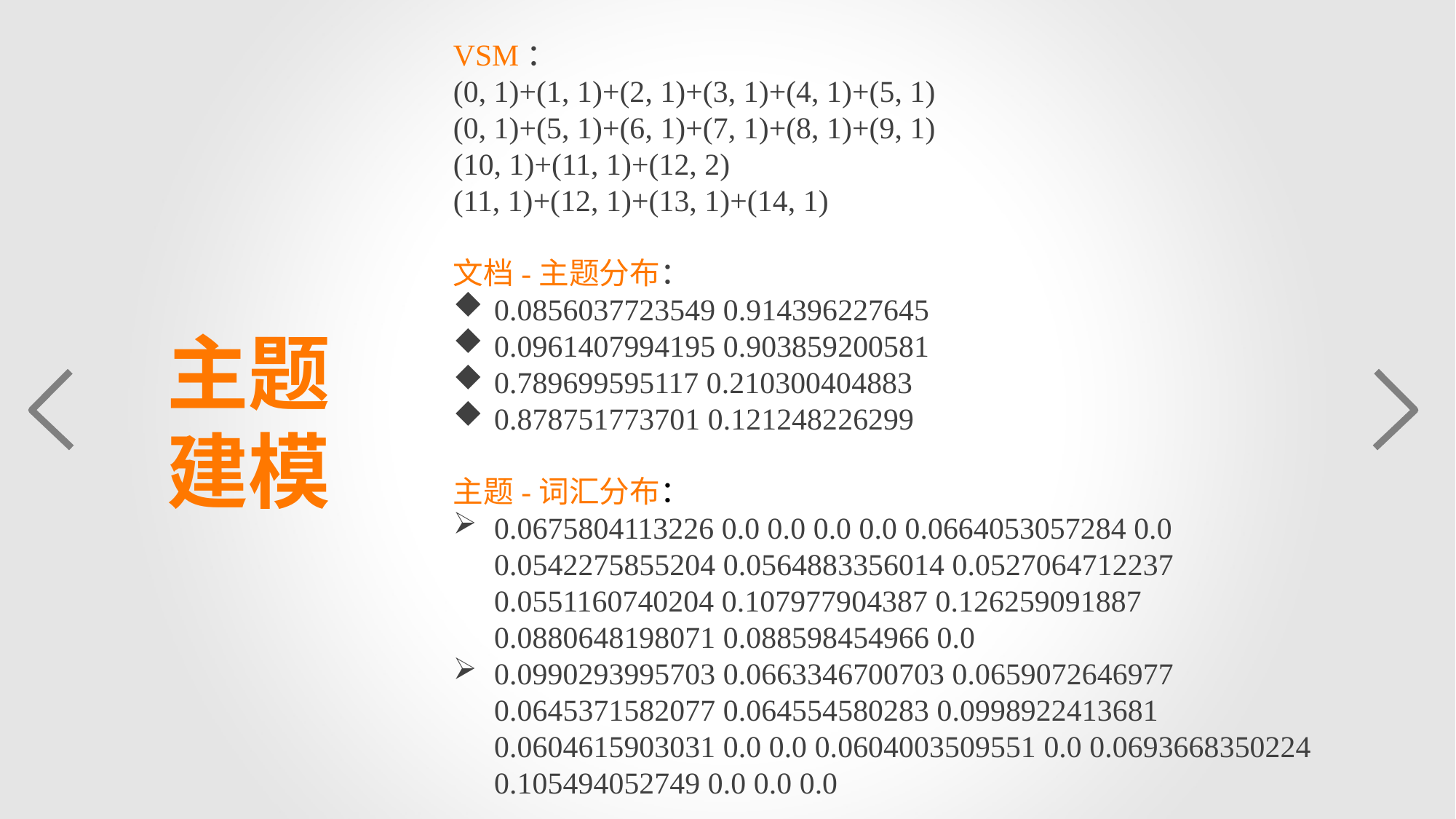

VSM：
(0, 1)+(1, 1)+(2, 1)+(3, 1)+(4, 1)+(5, 1)
(0, 1)+(5, 1)+(6, 1)+(7, 1)+(8, 1)+(9, 1)
(10, 1)+(11, 1)+(12, 2)
(11, 1)+(12, 1)+(13, 1)+(14, 1)

文档-主题分布：
0.0856037723549 0.914396227645
0.0961407994195 0.903859200581
0.789699595117 0.210300404883
0.878751773701 0.121248226299

主题-词汇分布：
0.0675804113226 0.0 0.0 0.0 0.0 0.0664053057284 0.0 0.0542275855204 0.0564883356014 0.0527064712237 0.0551160740204 0.107977904387 0.126259091887 0.0880648198071 0.088598454966 0.0
0.0990293995703 0.0663346700703 0.0659072646977 0.0645371582077 0.064554580283 0.0998922413681 0.0604615903031 0.0 0.0 0.0604003509551 0.0 0.0693668350224 0.105494052749 0.0 0.0 0.0
主题
建模